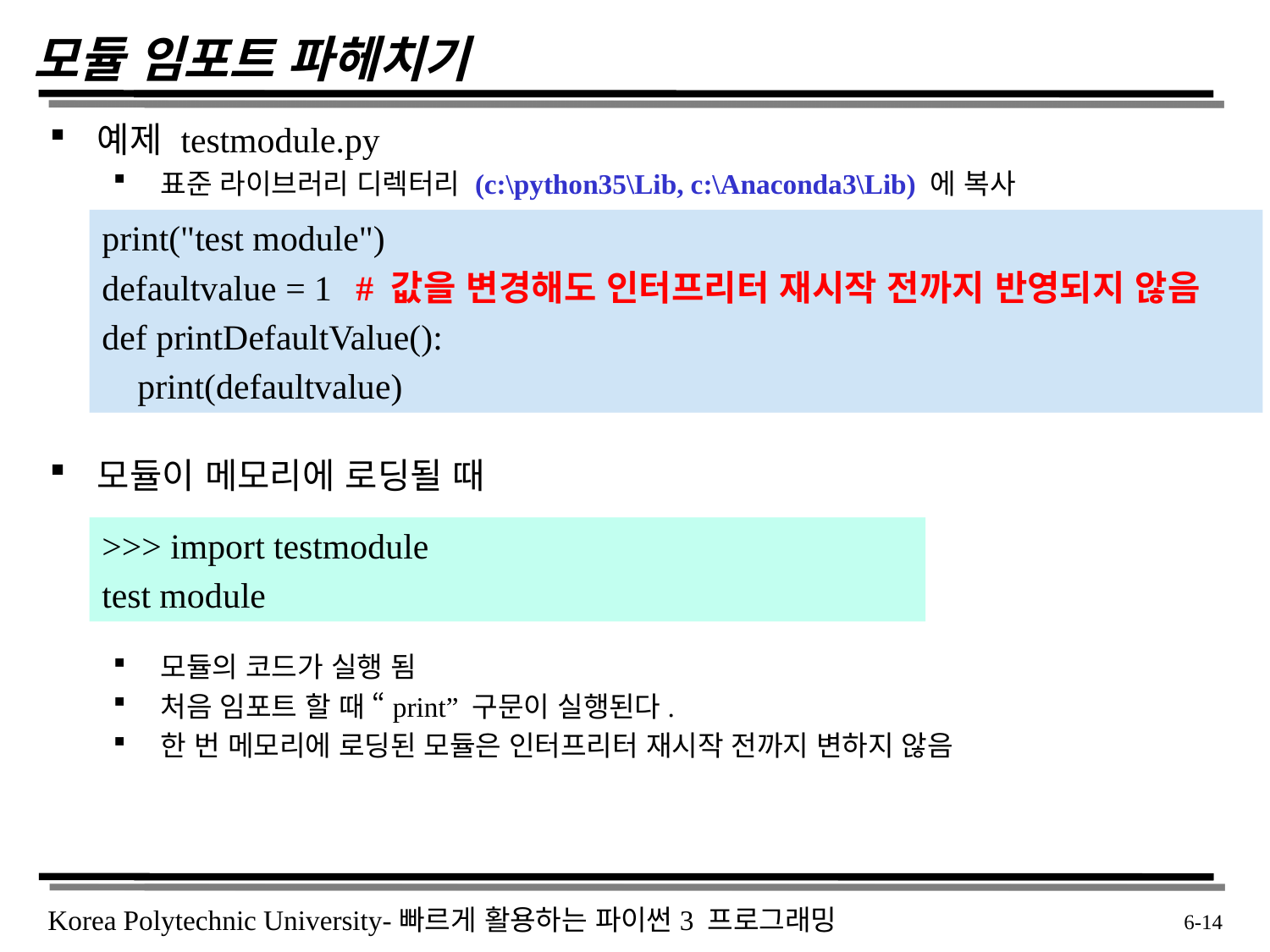

# 모듈 임포트 파헤치기
예제 testmodule.py
표준 라이브러리 디렉터리 (c:\python35\Lib, c:\Anaconda3\Lib) 에 복사

모듈이 메모리에 로딩될 때

모듈의 코드가 실행 됨
처음 임포트 할 때 “print” 구문이 실행된다.
한 번 메모리에 로딩된 모듈은 인터프리터 재시작 전까지 변하지 않음

print("test module")
defaultvalue = 1	# 값을 변경해도 인터프리터 재시작 전까지 반영되지 않음
def printDefaultValue():
    print(defaultvalue)
>>> import testmodule
test module
 6-14